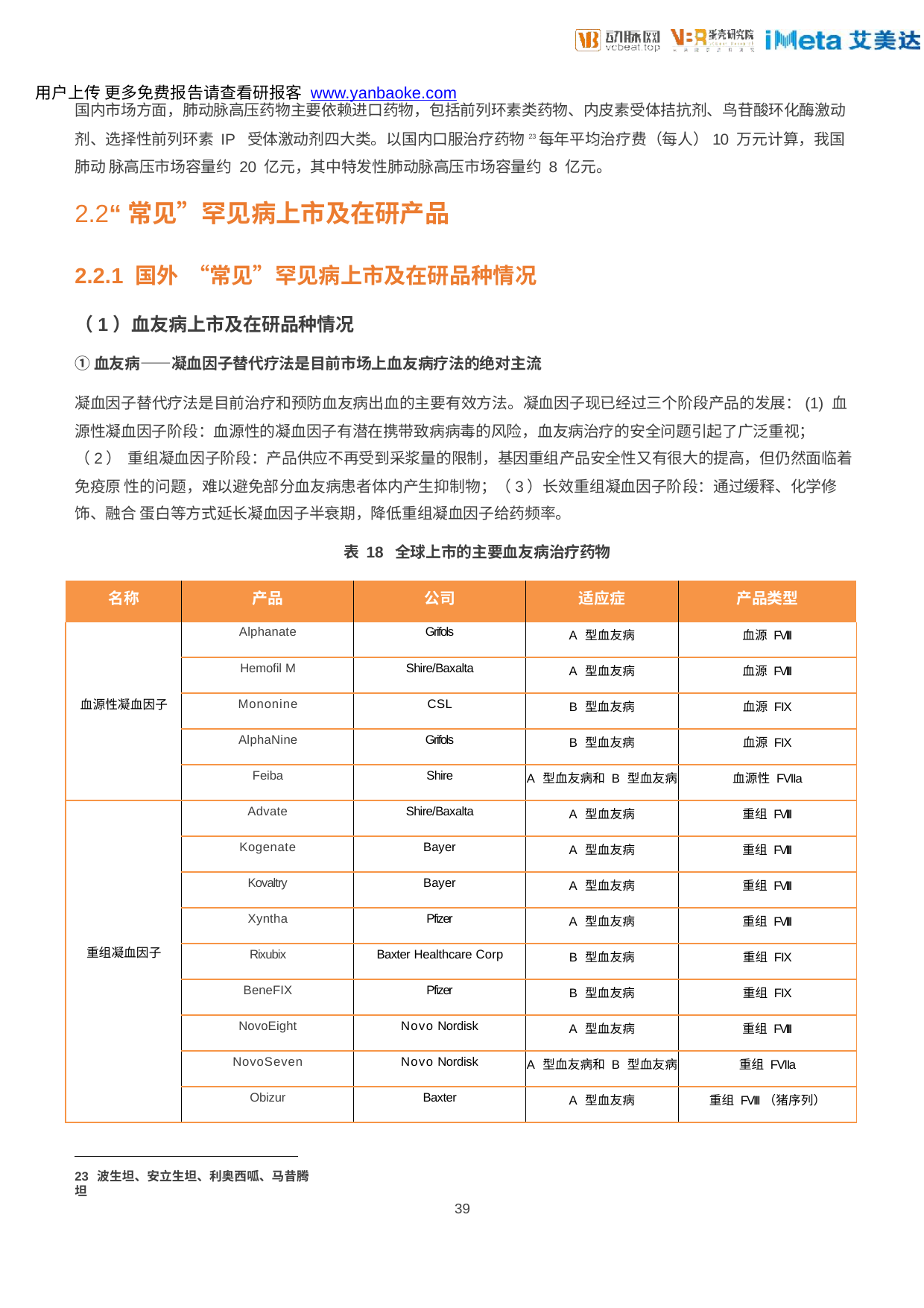

用户上传 更多免费报告请查看研报客 www.yanbaoke.com
国内市场方面，肺动脉高压药物主要依赖进口药物，包括前列环素类药物、内皮素受体拮抗剂、鸟苷酸环化酶激动
剂、选择性前列环素 IP 受体激动剂四大类。以国内口服治疗药物23每年平均治疗费（每人）10 万元计算，我国肺动 脉高压市场容量约 20 亿元，其中特发性肺动脉高压市场容量约 8 亿元。
2.2“常见”罕见病上市及在研产品
2.2.1 国外 “常见”罕见病上市及在研品种情况
（1）血友病上市及在研品种情况
①血友病——凝血因子替代疗法是目前市场上血友病疗法的绝对主流
凝血因子替代疗法是目前治疗和预防血友病出血的主要有效方法。凝血因子现已经过三个阶段产品的发展：(1) 血 源性凝血因子阶段：血源性的凝血因子有潜在携带致病病毒的风险，血友病治疗的安全问题引起了广泛重视；（2）  重组凝血因子阶段：产品供应不再受到采浆量的限制，基因重组产品安全性又有很大的提高，但仍然面临着免疫原 性的问题，难以避免部分血友病患者体内产生抑制物；（3）长效重组凝血因子阶段：通过缓释、化学修饰、融合 蛋白等方式延长凝血因子半衰期，降低重组凝血因子给药频率。

表 18 全球上市的主要血友病治疗药物
| 名称 | 产品 | 公司 | 适应症 | 产品类型 |
| --- | --- | --- | --- | --- |
| 血源性凝血因子 | Alphanate | Grifols | A 型血友病 | 血源 FVIII |
|  | Hemofil M | Shire/Baxalta | A 型血友病 | 血源 FVIII |
|  | Mononine | CSL | B 型血友病 | 血源 FIX |
|  | AlphaNine | Grifols | B 型血友病 | 血源 FIX |
|  | Feiba | Shire | A 型血友病和 B 型血友病 | 血源性 FVIIa |
| 重组凝血因子 | Advate | Shire/Baxalta | A 型血友病 | 重组 FVIII |
|  | Kogenate | Bayer | A 型血友病 | 重组 FVIII |
|  | Kovaltry | Bayer | A 型血友病 | 重组 FVIII |
|  | Xyntha | Pfizer | A 型血友病 | 重组 FVIII |
|  | Rixubix | Baxter Healthcare Corp | B 型血友病 | 重组 FIX |
|  | BeneFIX | Pfizer | B 型血友病 | 重组 FIX |
|  | NovoEight | Novo Nordisk | A 型血友病 | 重组 FVIII |
|  | NovoSeven | Novo Nordisk | A 型血友病和 B 型血友病 | 重组 FVIIa |
|  | Obizur | Baxter | A 型血友病 | 重组 FVIII（猪序列） |

23 波生坦、安立生坦、利奥西呱、马昔腾坦
39